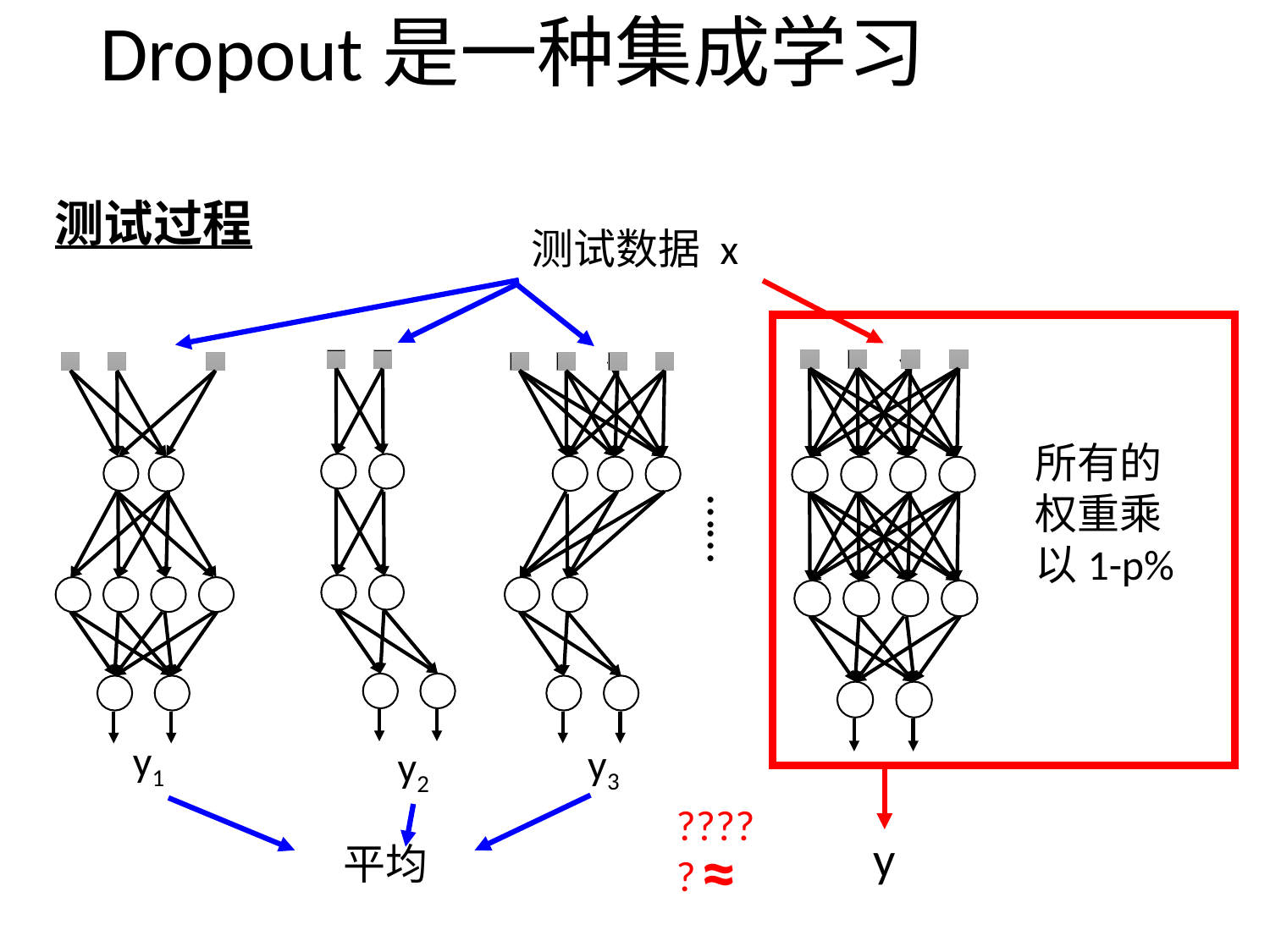

# Dropout是一种集成学习
测试过程
测试数据 x

所有的权重乘以1-p%

……
y1
y3
y2
?????
≈
y
平均